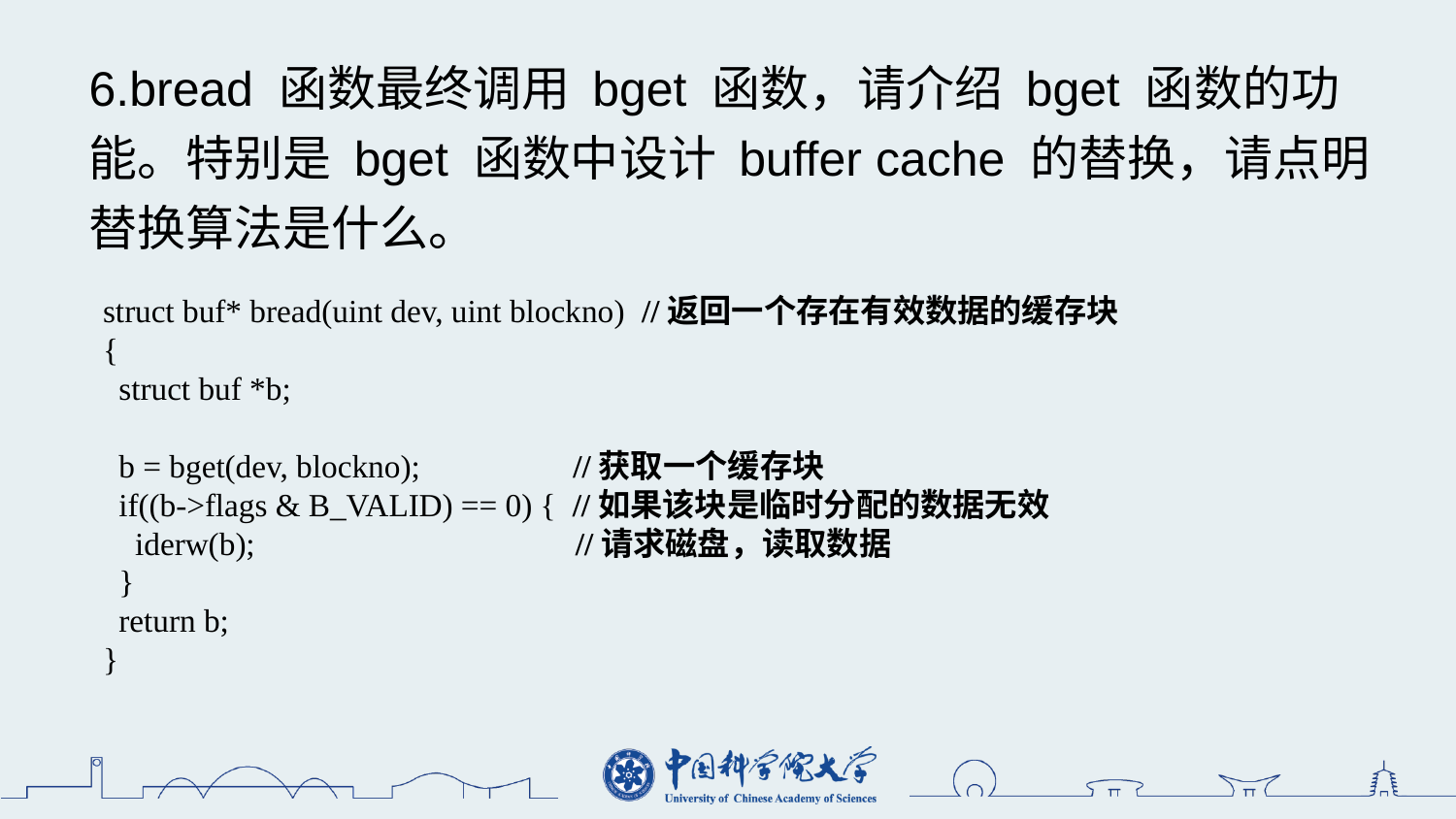

6.bread 函数最终调用 bget 函数，请介绍 bget 函数的功能。特别是 bget 函数中设计 buffer cache 的替换，请点明替换算法是什么。

struct buf* bread(uint dev, uint blockno)  //返回一个存在有效数据的缓存块
{
  struct buf *b;

  b = bget(dev, blockno);                   //获取一个缓存块
  if((b->flags & B_VALID) == 0) {  //如果该块是临时分配的数据无效
    iderw(b);                                        //请求磁盘，读取数据
  }
  return b;
}